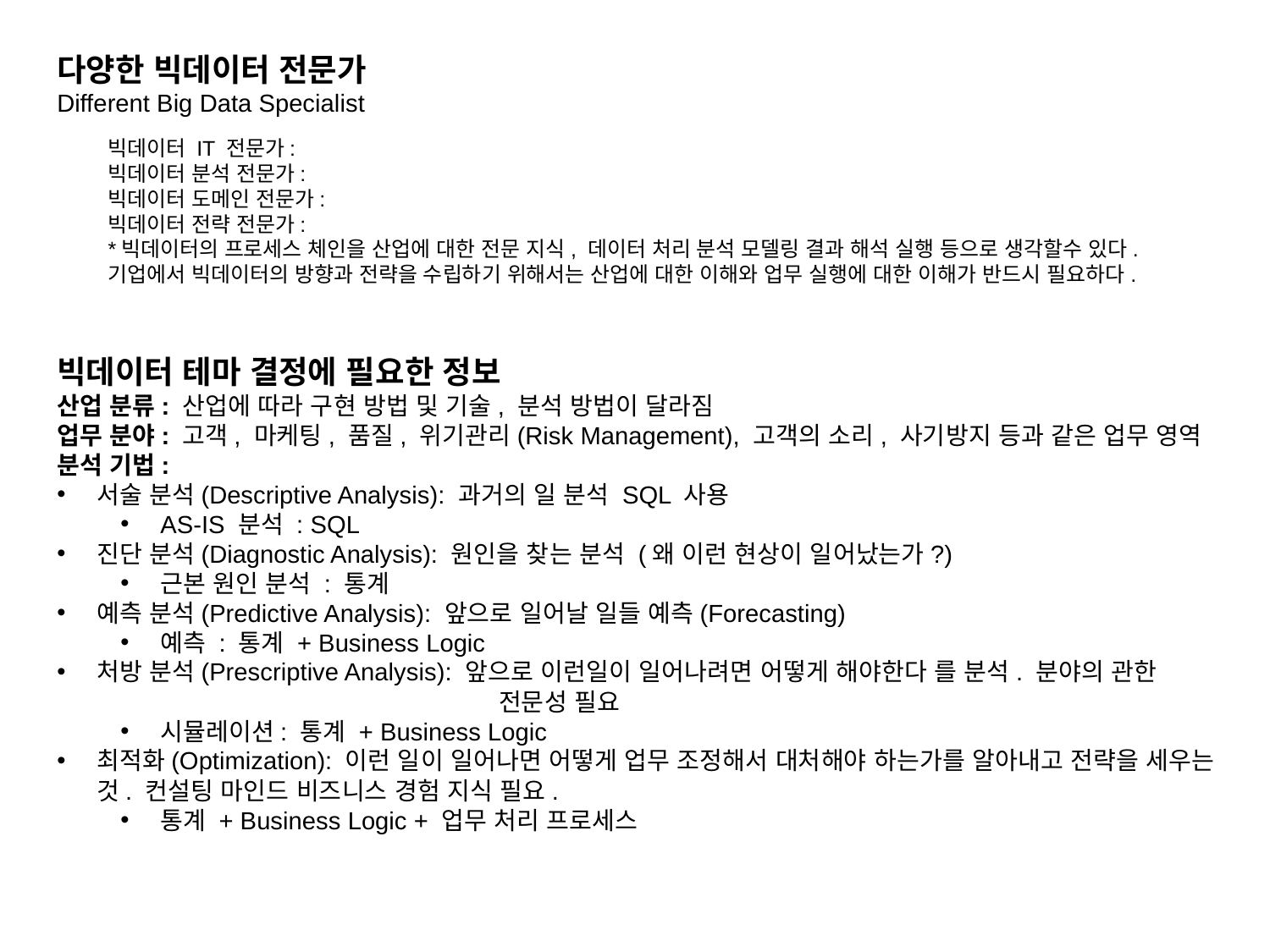

다양한 빅데이터 전문가
Different Big Data Specialist
빅데이터 IT 전문가:
빅데이터 분석 전문가:
빅데이터 도메인 전문가:
빅데이터 전략 전문가:
*빅데이터의 프로세스 체인을 산업에 대한 전문 지식, 데이터 처리 분석 모델링 결과 해석 실행 등으로 생각할수 있다.
기업에서 빅데이터의 방향과 전략을 수립하기 위해서는 산업에 대한 이해와 업무 실행에 대한 이해가 반드시 필요하다.
빅데이터 테마 결정에 필요한 정보
산업 분류: 산업에 따라 구현 방법 및 기술, 분석 방법이 달라짐
업무 분야: 고객, 마케팅, 품질, 위기관리(Risk Management), 고객의 소리, 사기방지 등과 같은 업무 영역
분석 기법:
서술 분석(Descriptive Analysis): 과거의 일 분석 SQL 사용
AS-IS 분석 : SQL
진단 분석(Diagnostic Analysis): 원인을 찾는 분석 (왜 이런 현상이 일어났는가?)
근본 원인 분석 : 통계
예측 분석(Predictive Analysis): 앞으로 일어날 일들 예측(Forecasting)
예측 : 통계 + Business Logic
처방 분석(Prescriptive Analysis): 앞으로 이런일이 일어나려면 어떻게 해야한다 를 분석. 분야의 관한 			   전문성 필요
시뮬레이션: 통계 + Business Logic
최적화(Optimization): 이런 일이 일어나면 어떻게 업무 조정해서 대처해야 하는가를 알아내고 전략을 세우는 것. 컨설팅 마인드 비즈니스 경험 지식 필요.
통계 + Business Logic + 업무 처리 프로세스